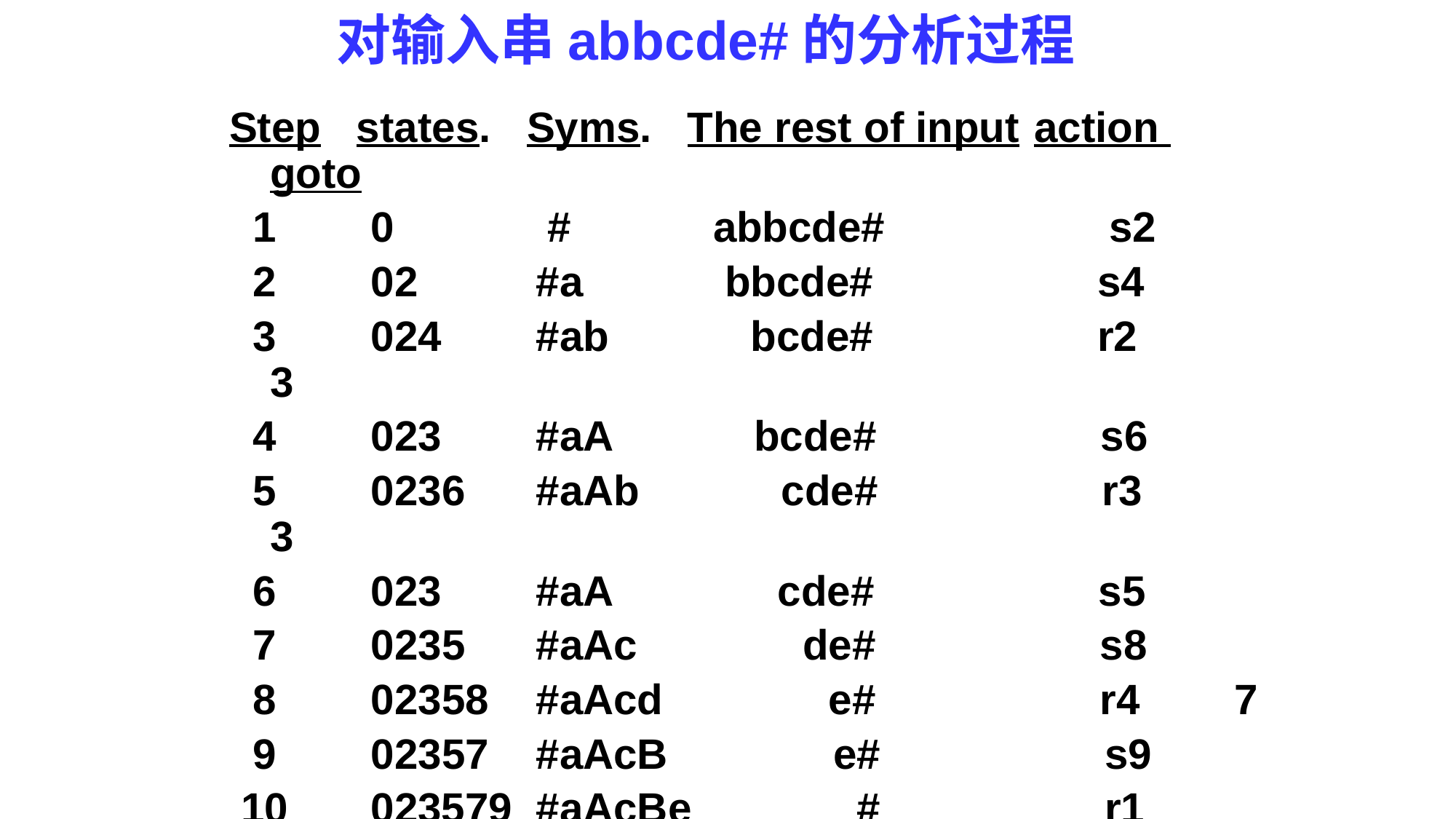

对输入串abbcde#的分析过程
Step   states.   Syms.   The rest of input	action   goto
  1        0             #            abbcde#                   s2
  2        02          #a            bbcde#                   s4
  3        024        #ab            bcde#                   r2         3
  4        023        #aA            bcde#                   s6
  5        0236      #aAb            cde#                   r3         3
  6        023        #aA              cde#                   s5
  7        0235      #aAc              de#                   s8
  8        02358    #aAcd              e#                   r4        7
  9        02357    #aAcB              e#                   s9
 10       023579  #aAcBe              #                   r1         1
 11        01            #S                       #                   acc
73